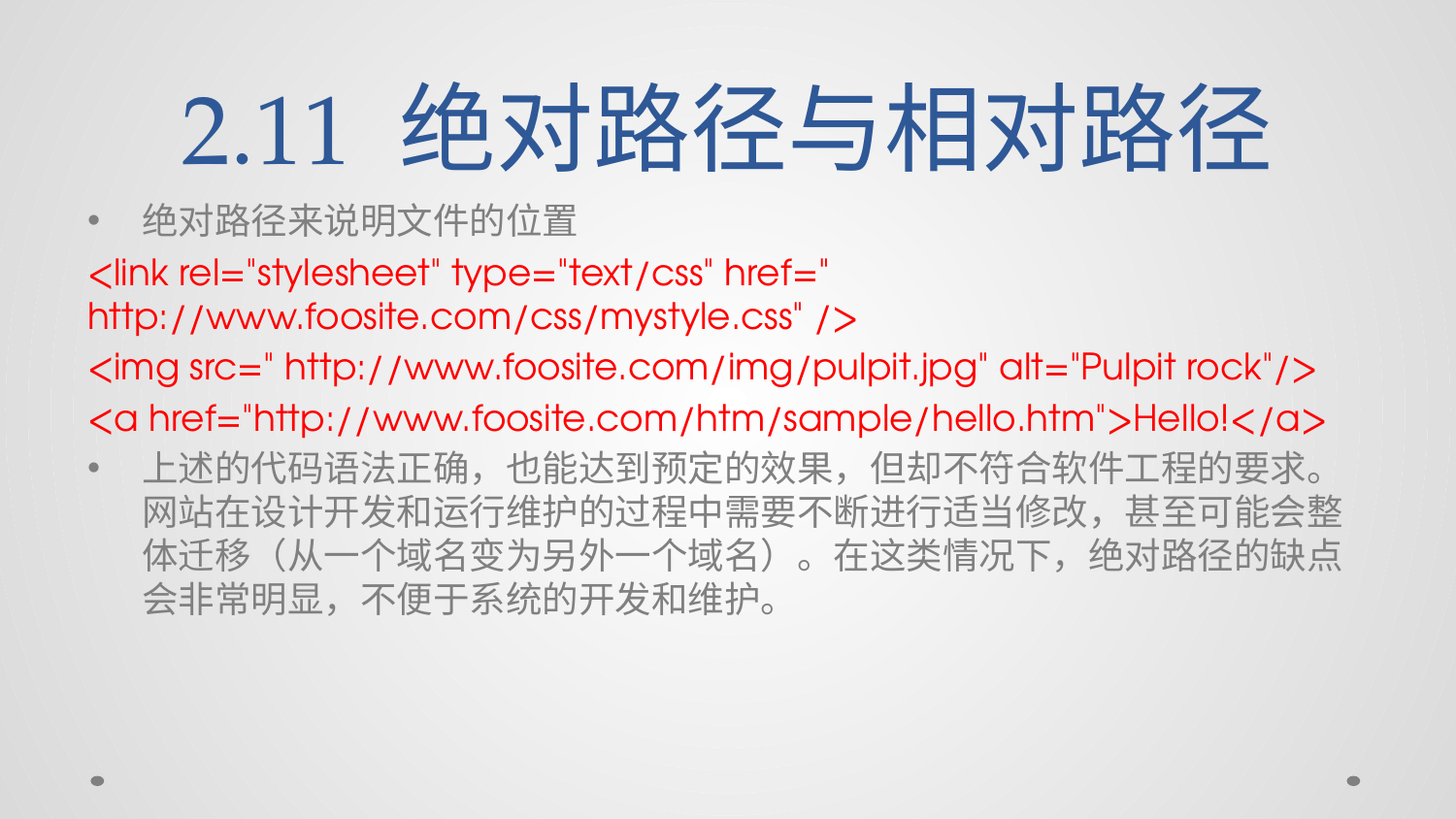

# 2.11 绝对路径与相对路径
绝对路径来说明文件的位置
<link rel="stylesheet" type="text/css" href=" http://www.foosite.com/css/mystyle.css" />
<img src=" http://www.foosite.com/img/pulpit.jpg" alt="Pulpit rock"/>
<a href="http://www.foosite.com/htm/sample/hello.htm">Hello!</a>
上述的代码语法正确，也能达到预定的效果，但却不符合软件工程的要求。网站在设计开发和运行维护的过程中需要不断进行适当修改，甚至可能会整体迁移（从一个域名变为另外一个域名）。在这类情况下，绝对路径的缺点会非常明显，不便于系统的开发和维护。